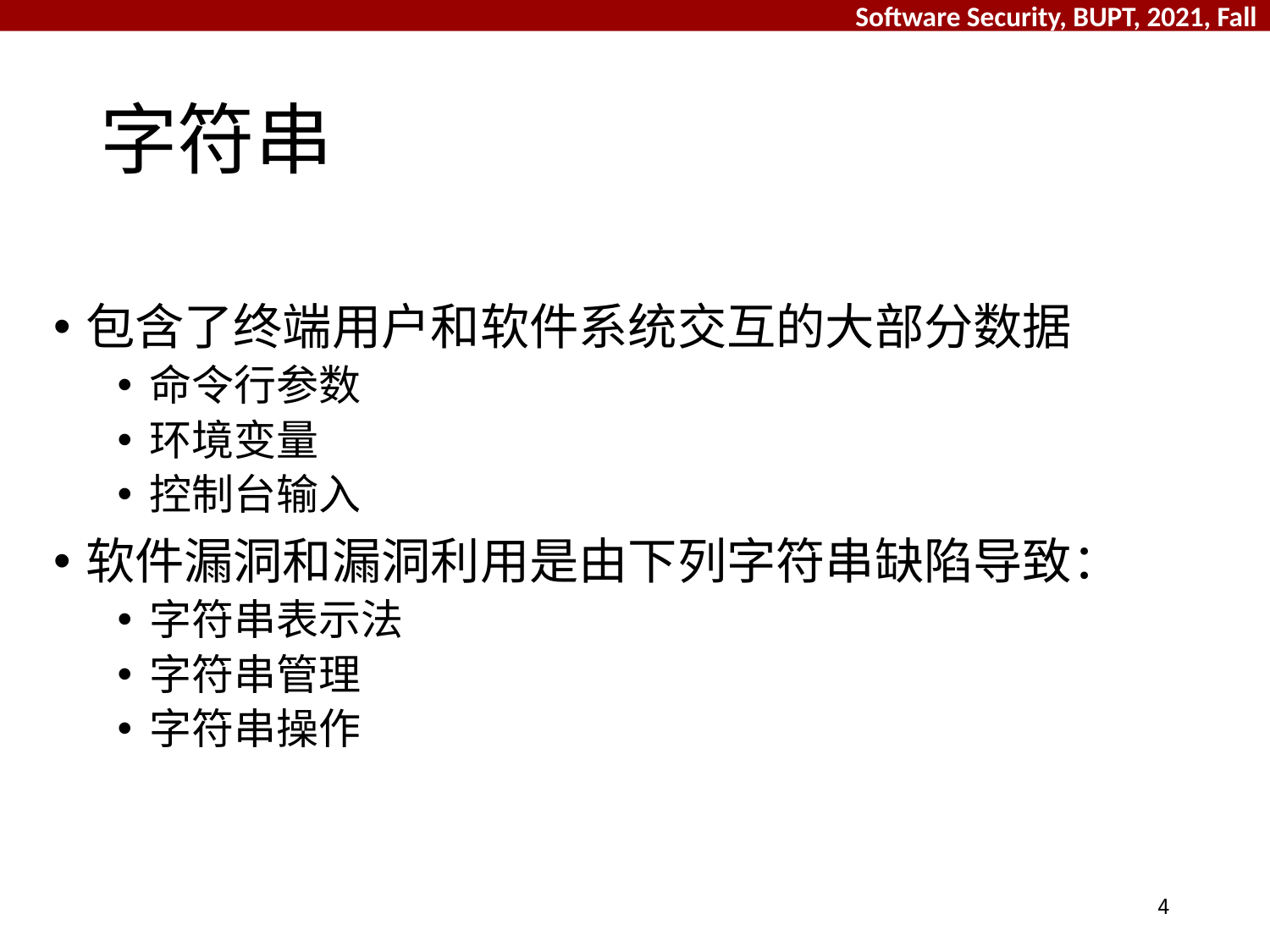

# 字符串
包含了终端用户和软件系统交互的大部分数据
命令行参数
环境变量
控制台输入
软件漏洞和漏洞利用是由下列字符串缺陷导致：
字符串表示法
字符串管理
字符串操作
4